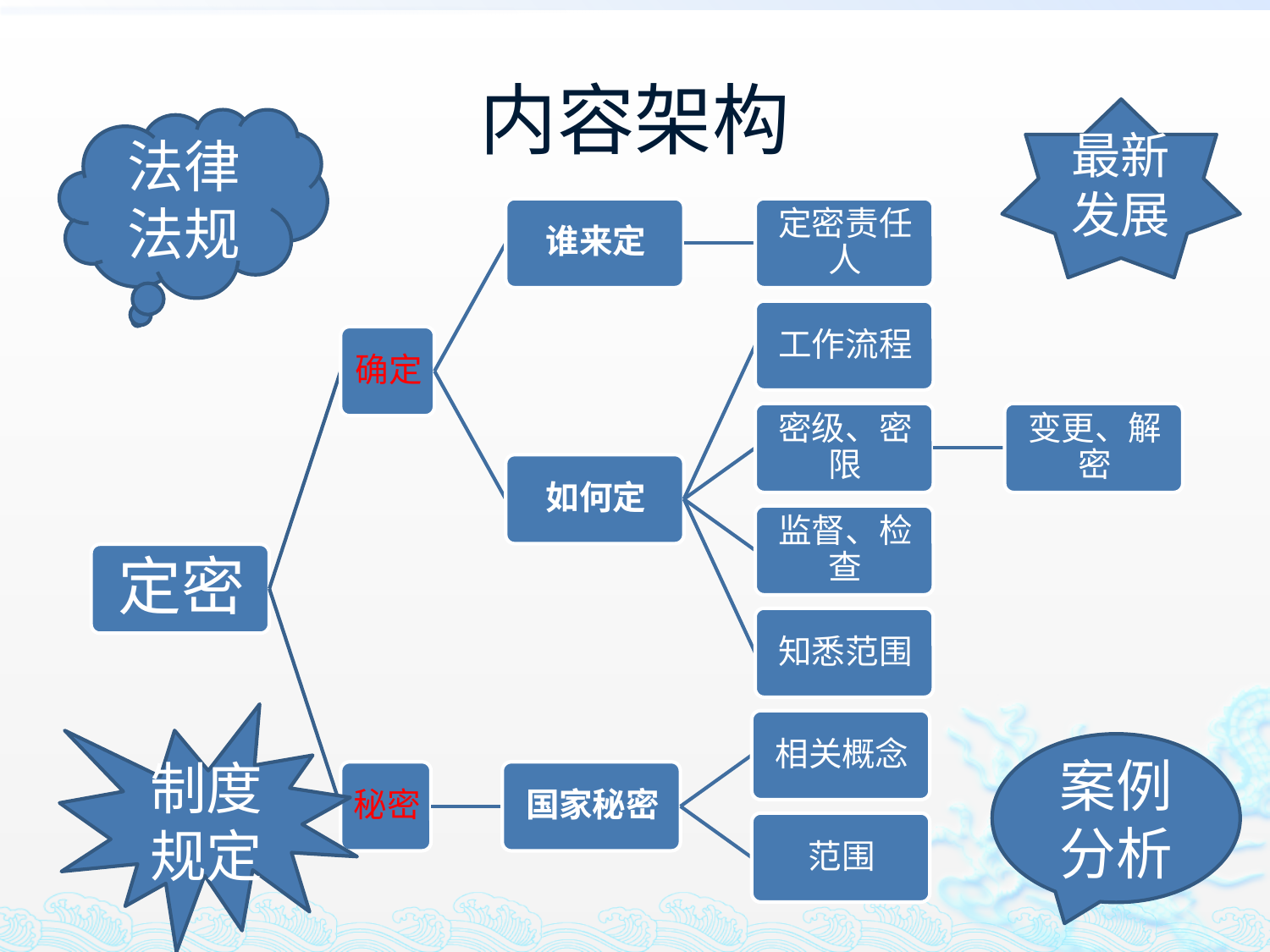

# 内容架构
最新发展
法律法规
定密

确定

谁来定

定密责任人

如何定

工作流程

密级、密限

变更、解密

监督、检查

知悉范围

秘密

国家秘密

相关概念

范围
制度规定
案例分析